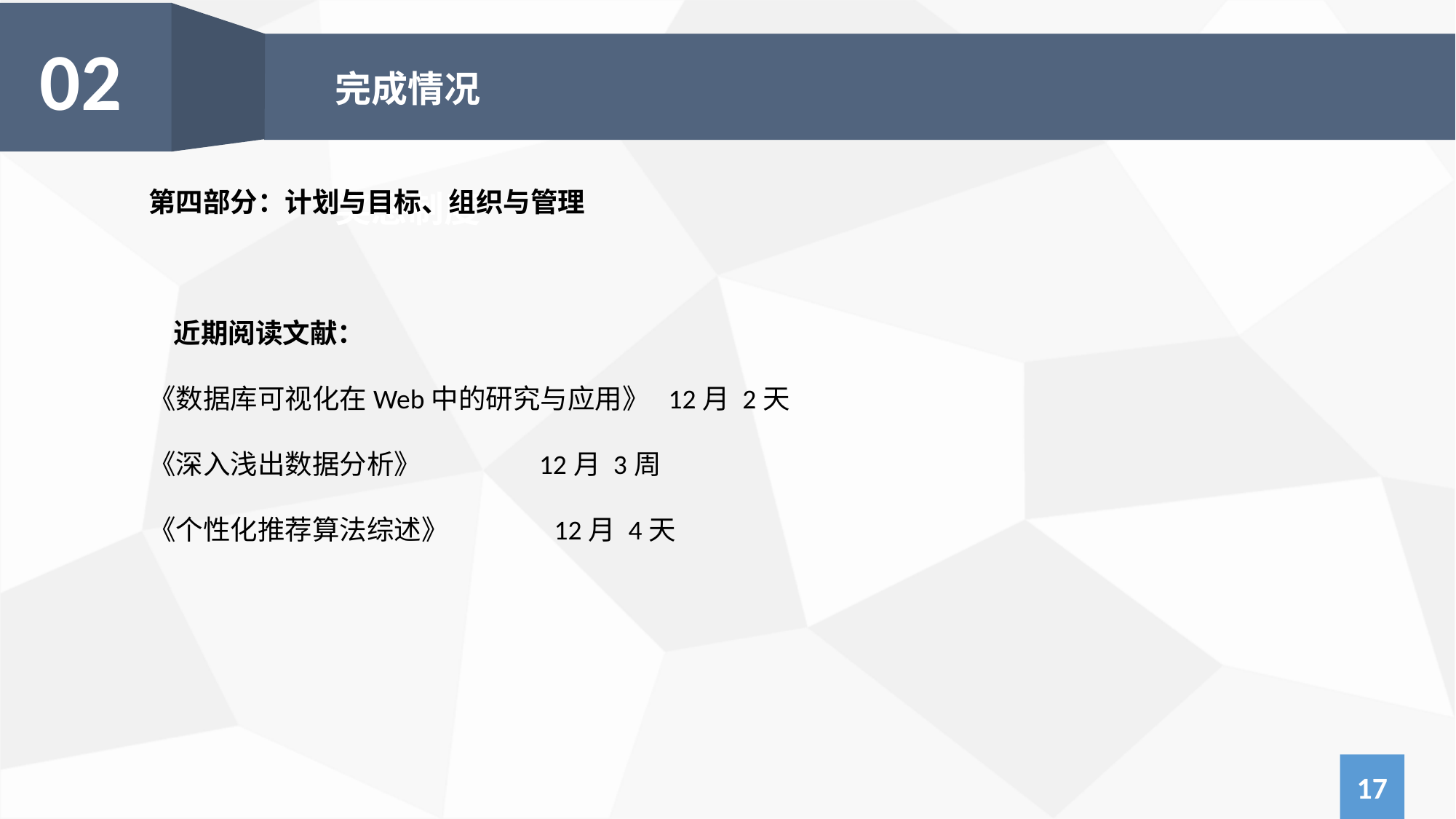

02

完成情况
奖惩制度
第四部分：计划与目标、组织与管理

   近期阅读文献：

《数据库可视化在Web中的研究与应用》  12月 2天

《深入浅出数据分析》                  12月 3周

《个性化推荐算法综述》                12月 4天
17